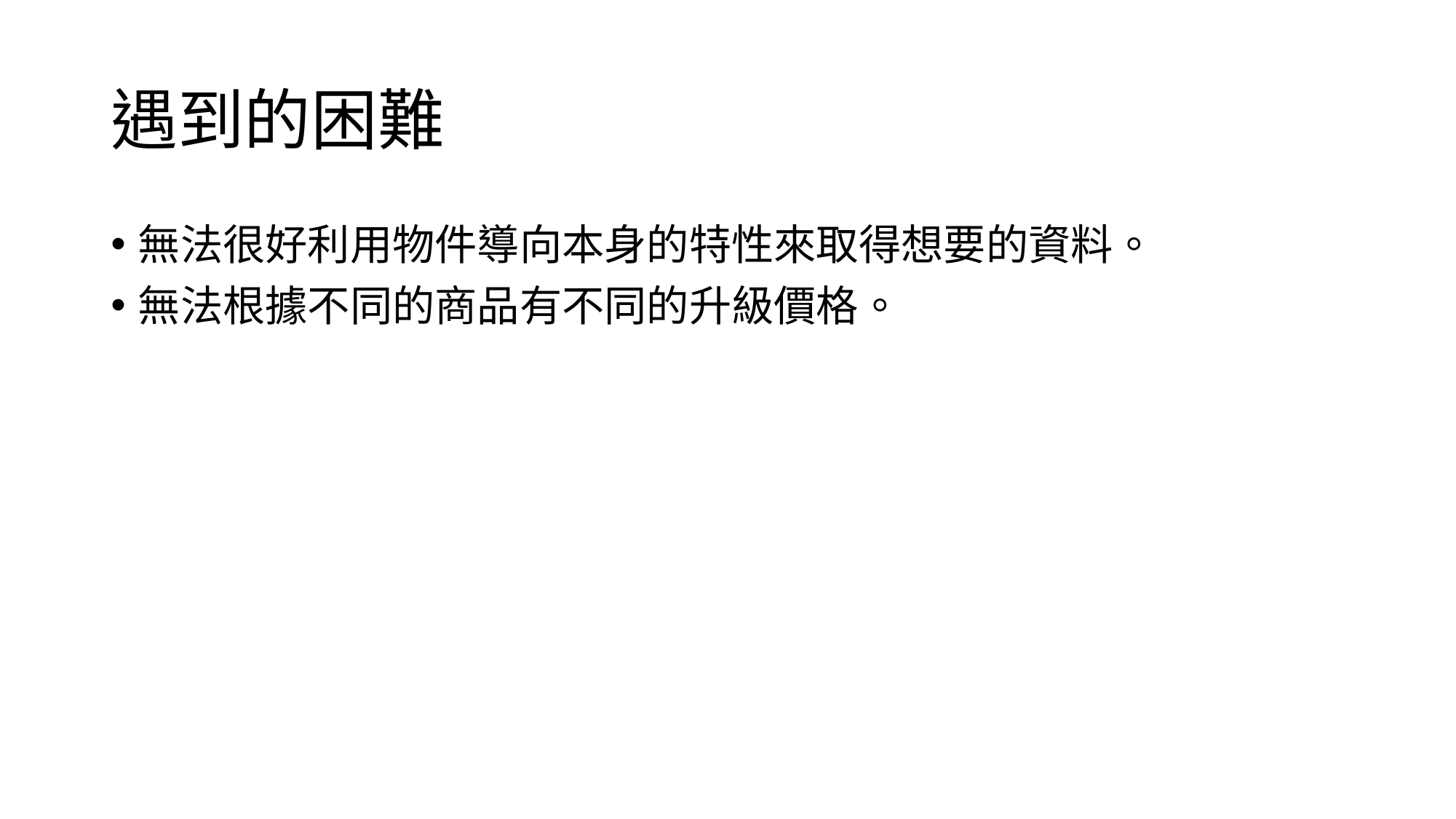

# 遇到的困難
無法很好利用物件導向本身的特性來取得想要的資料。
無法根據不同的商品有不同的升級價格。